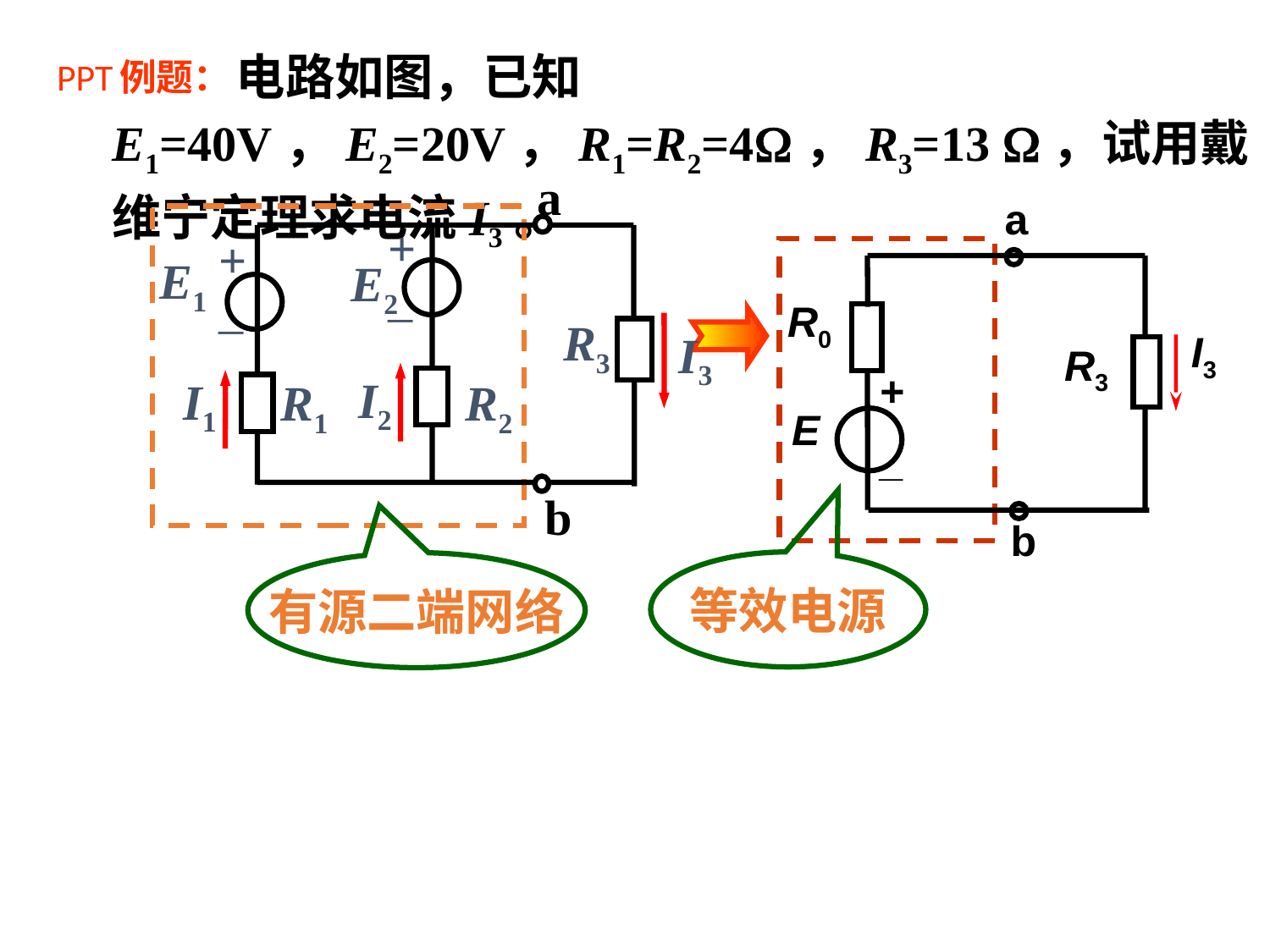

电路如图，已知E1=40V，E2=20V，R1=R2=4Ω，R3=13 Ω，试用戴维宁定理求电流I3。
PPT例题：
a
+
–

+
–

E1
E2

R3

I3

I2

I1
R1
R2

b

a

R0

I3
R3

+

E

_

b

等效电源
有源二端网络